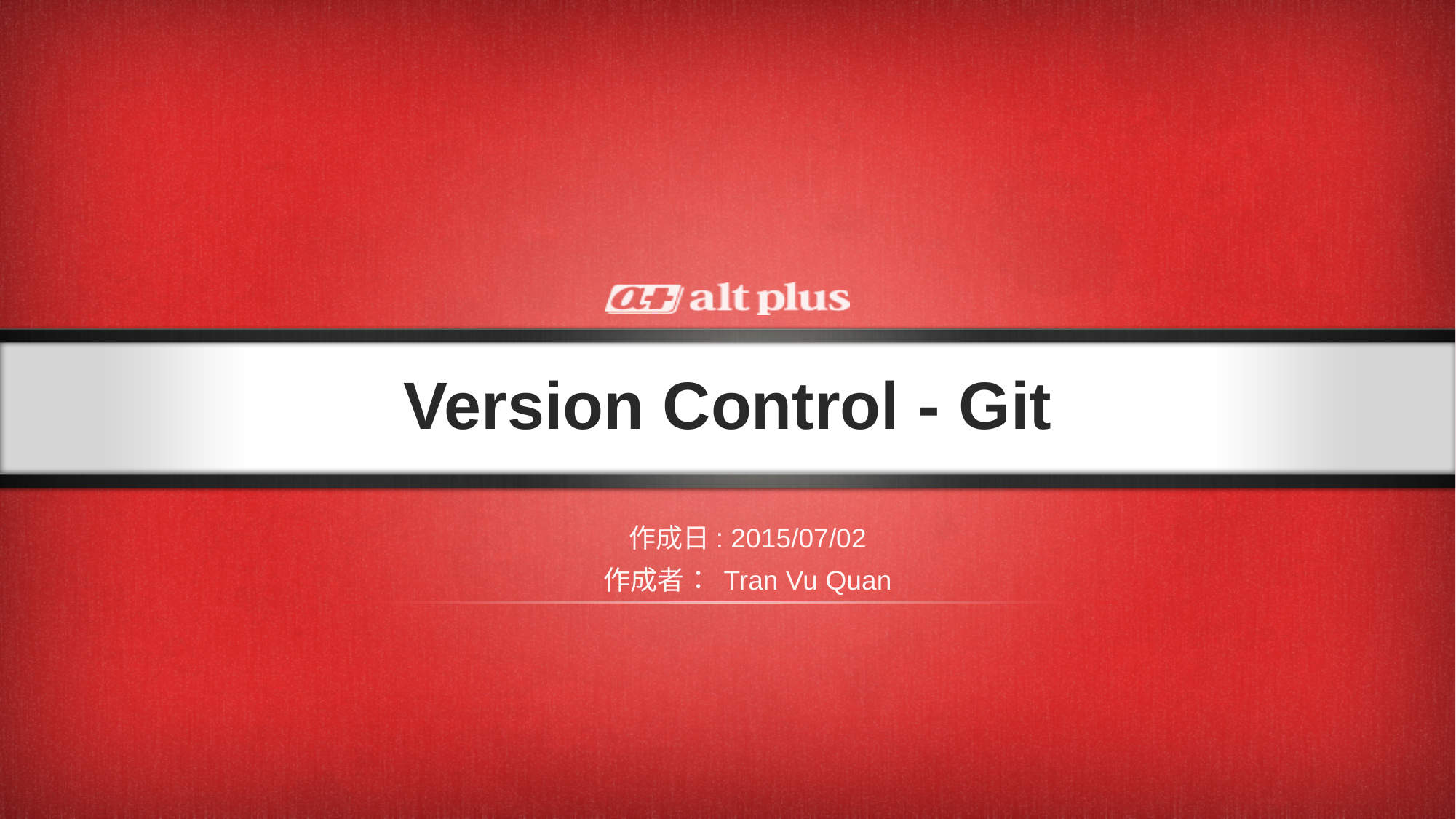

# Version Control - Git
作成日: 2015/07/02
作成者： Tran Vu Quan